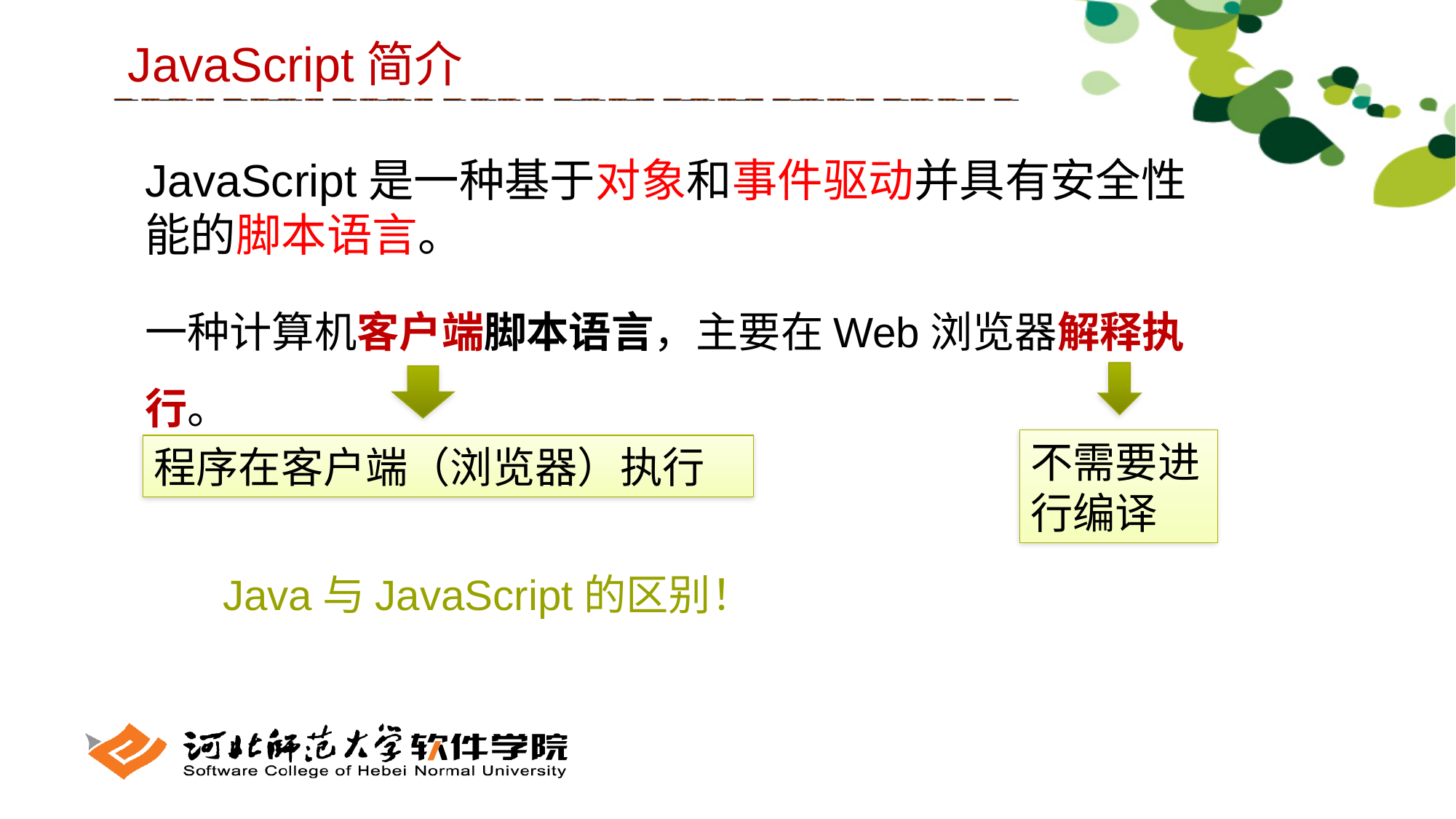

JavaScript简介

JavaScript是一种基于对象和事件驱动并具有安全性能的脚本语言。
一种计算机客户端脚本语言，主要在Web浏览器解释执行。

不需要进行编译

程序在客户端（浏览器）执行
Java与JavaScript的区别！